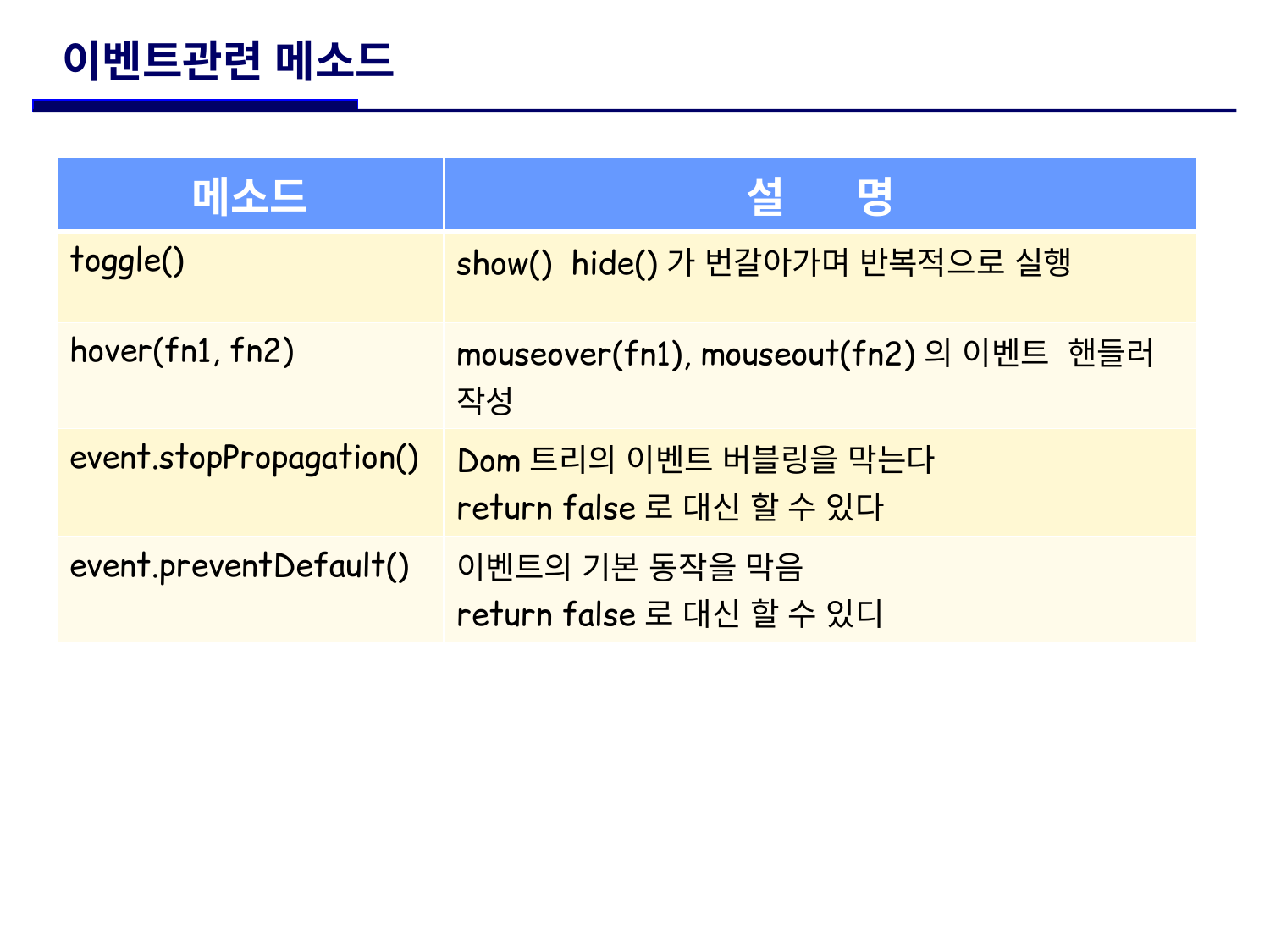

# 이벤트관련 메소드
| 메소드 | 설 명 |
| --- | --- |
| toggle() | show() hide()가 번갈아가며 반복적으로 실행 |
| hover(fn1, fn2) | mouseover(fn1), mouseout(fn2)의 이벤트 핸들러 작성 |
| event.stopPropagation() | Dom트리의 이벤트 버블링을 막는다 return false로 대신 할 수 있다 |
| event.preventDefault() | 이벤트의 기본 동작을 막음 return false로 대신 할 수 있디 |
 메소드1